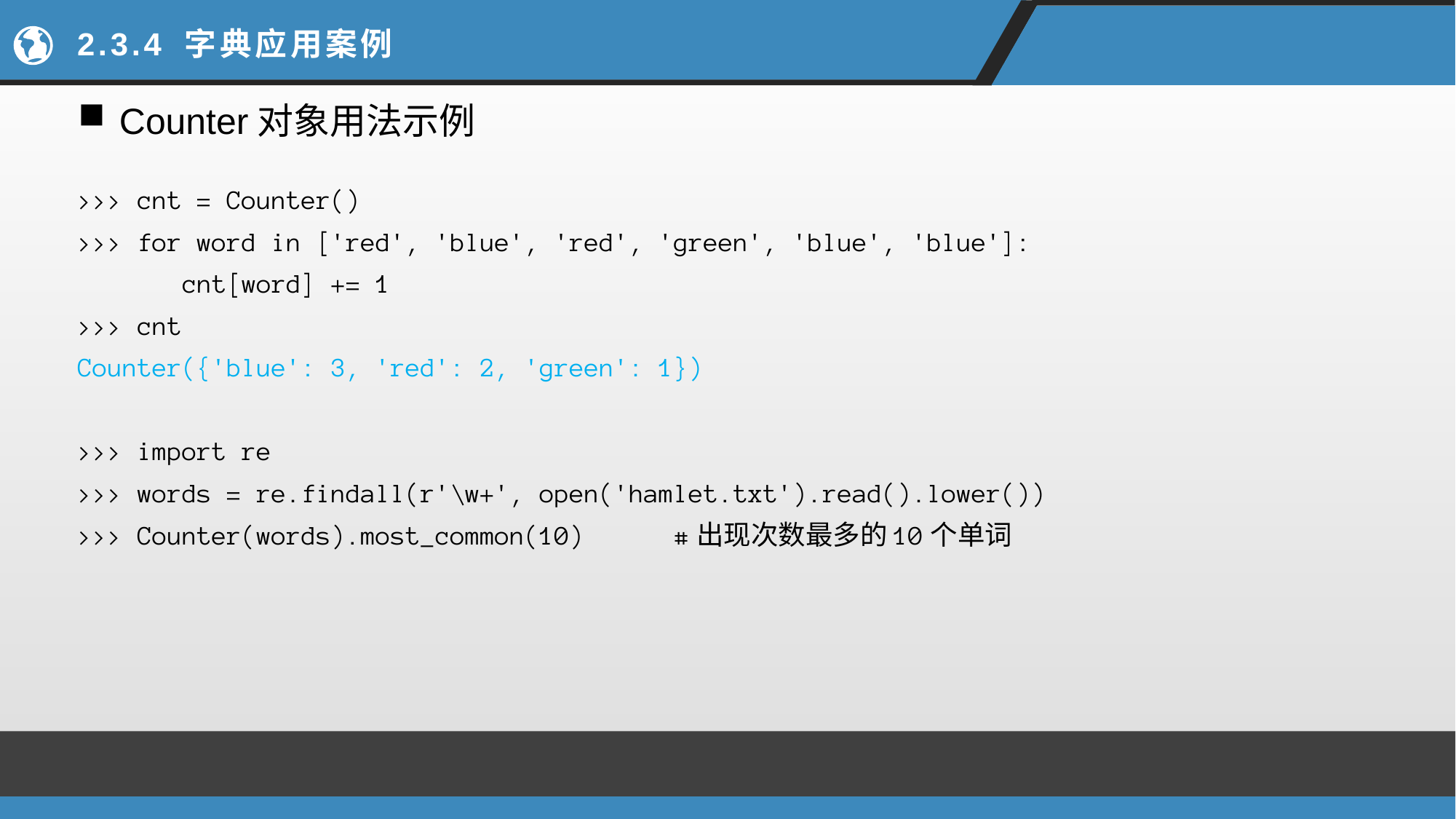

# 2.3.4 字典应用案例

Counter对象用法示例

>>> cnt = Counter()
>>> for word in ['red', 'blue', 'red', 'green', 'blue', 'blue']:
       cnt[word] += 1
>>> cnt
Counter({'blue': 3, 'red': 2, 'green': 1})

>>> import re
>>> words = re.findall(r'\w+', open('hamlet.txt').read().lower())
>>> Counter(words).most_common(10)      #出现次数最多的10个单词